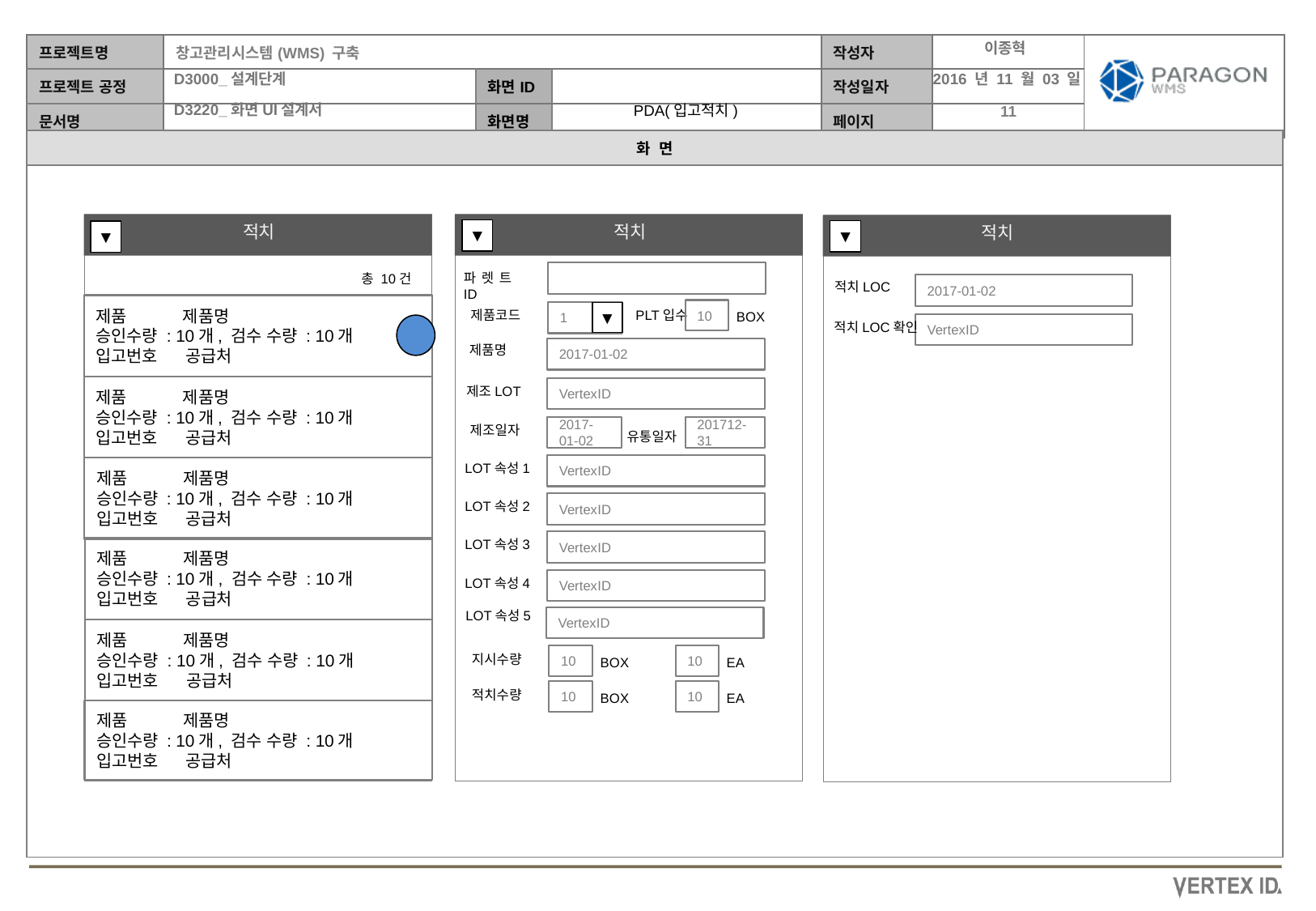

이종혁
2016 년 11 월 03 일
PDA(입고적치)

적치
적치

적치
▼
▼
▼

파렛트ID
총 10건
적치LOC
2017-01-02
제품            제품명
승인수량 : 10개, 검수 수량 : 10개
입고번호      공급처
10
제품코드
PLT입수
1
▼
BOX
적치LOC확인
VertexID

제품명
2017-01-02
제품            제품명
승인수량 : 10개, 검수 수량 : 10개
입고번호      공급처
제조LOT
VertexID
제조일자
2017-01-02
201712-31
유통일자
LOT속성1
VertexID
제품            제품명
승인수량 : 10개, 검수 수량 : 10개
입고번호      공급처
LOT속성2
VertexID
LOT속성3
VertexID
제품            제품명
승인수량 : 10개, 검수 수량 : 10개
입고번호      공급처
LOT속성4
VertexID
LOT속성5
VertexID
제품            제품명
승인수량 : 10개, 검수 수량 : 10개
입고번호      공급처
지시수량
10
10
BOX
EA
적치수량
10
10
BOX
EA
제품            제품명
승인수량 : 10개, 검수 수량 : 10개
입고번호      공급처